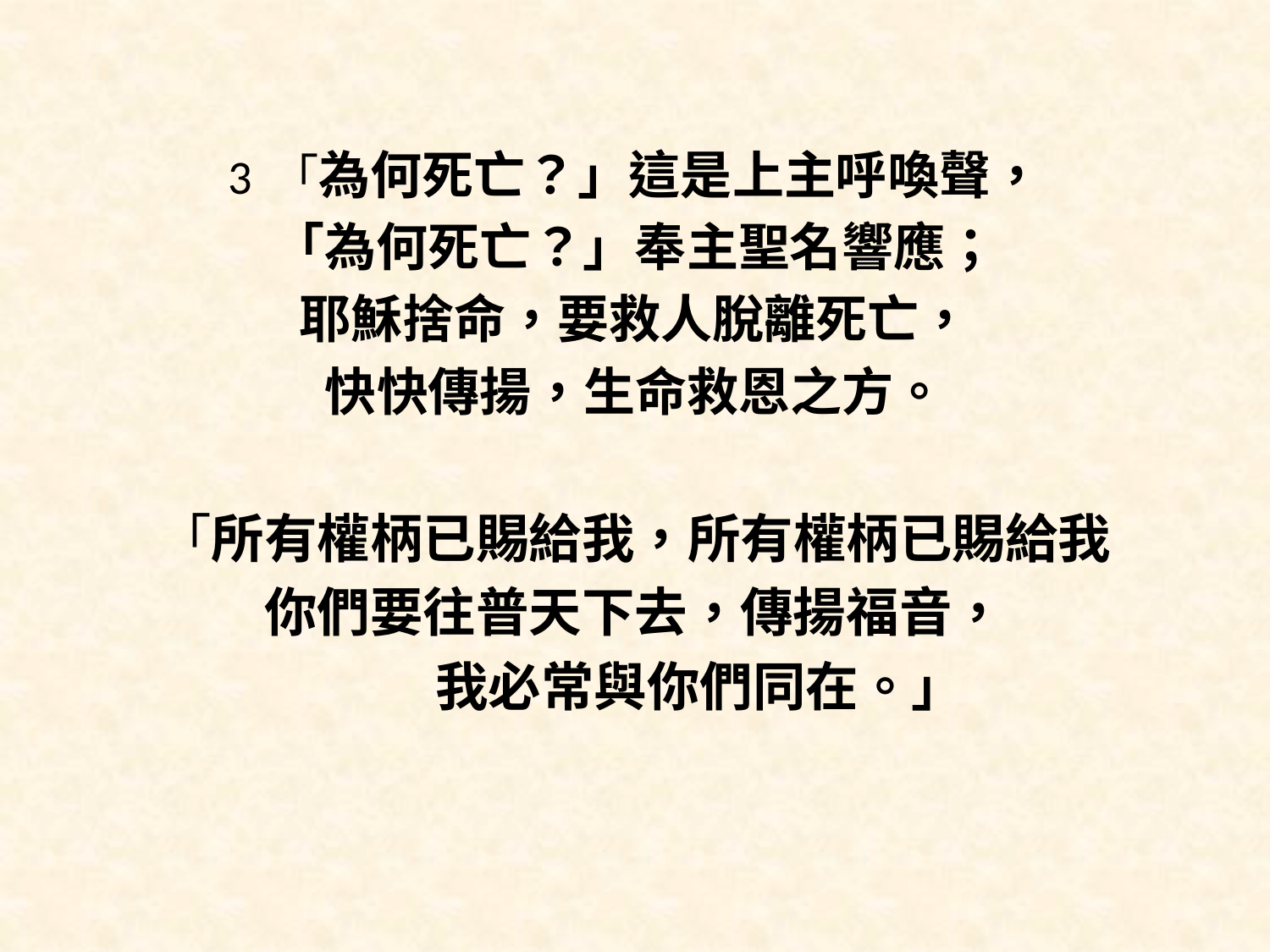

#
3 「為何死亡？」這是上主呼喚聲，
「為何死亡？」奉主聖名響應；
耶穌捨命，要救人脫離死亡，
快快傳揚，生命救恩之方。

「所有權柄已賜給我，所有權柄已賜給我
你們要往普天下去，傳揚福音，
          我必常與你們同在。」